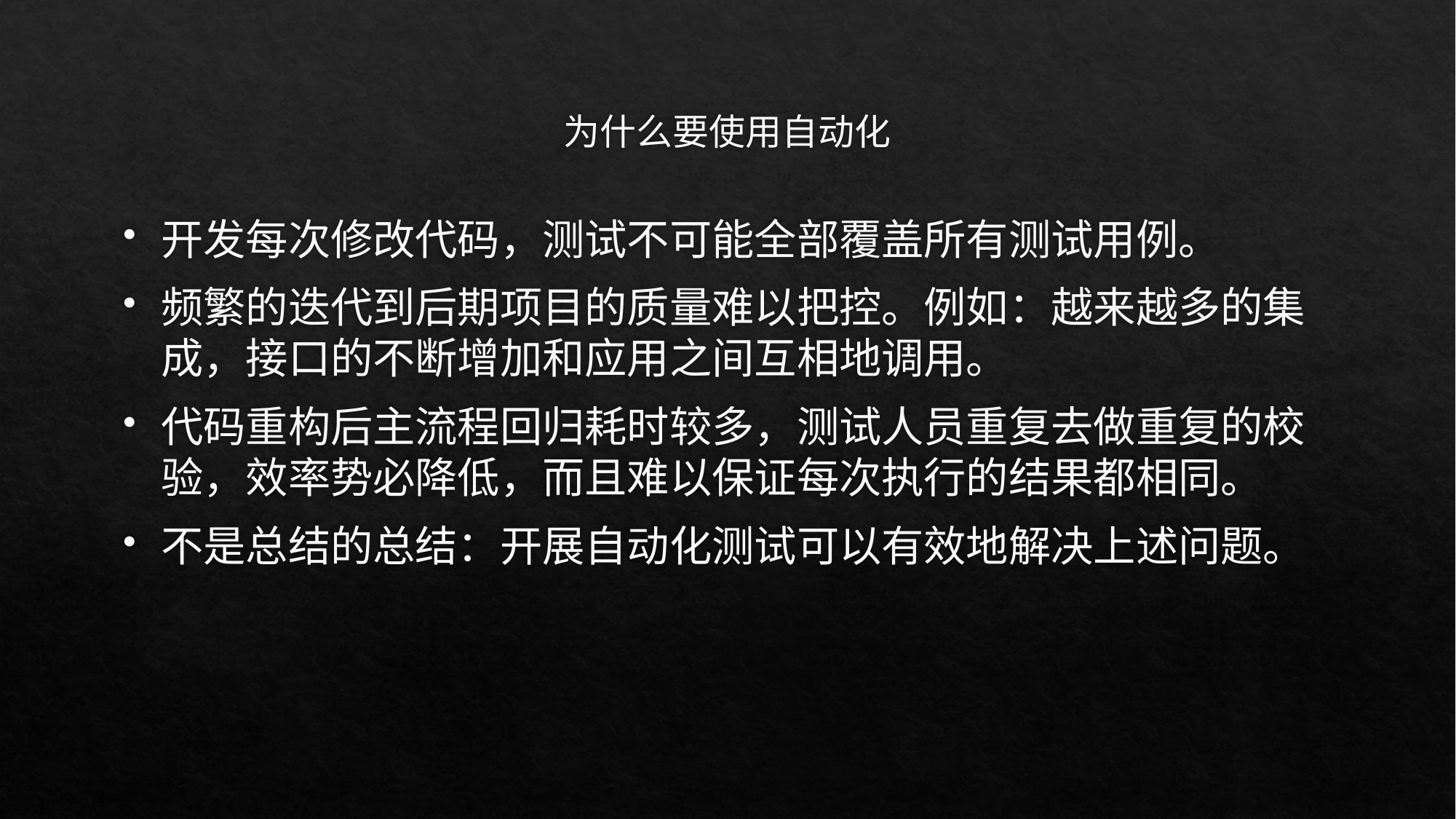

# 为什么要使用自动化
开发每次修改代码，测试不可能全部覆盖所有测试用例。
频繁的迭代到后期项目的质量难以把控。例如：越来越多的集成，接口的不断增加和应用之间互相地调用。
代码重构后主流程回归耗时较多，测试人员重复去做重复的校验，效率势必降低，而且难以保证每次执行的结果都相同。
不是总结的总结：开展自动化测试可以有效地解决上述问题。